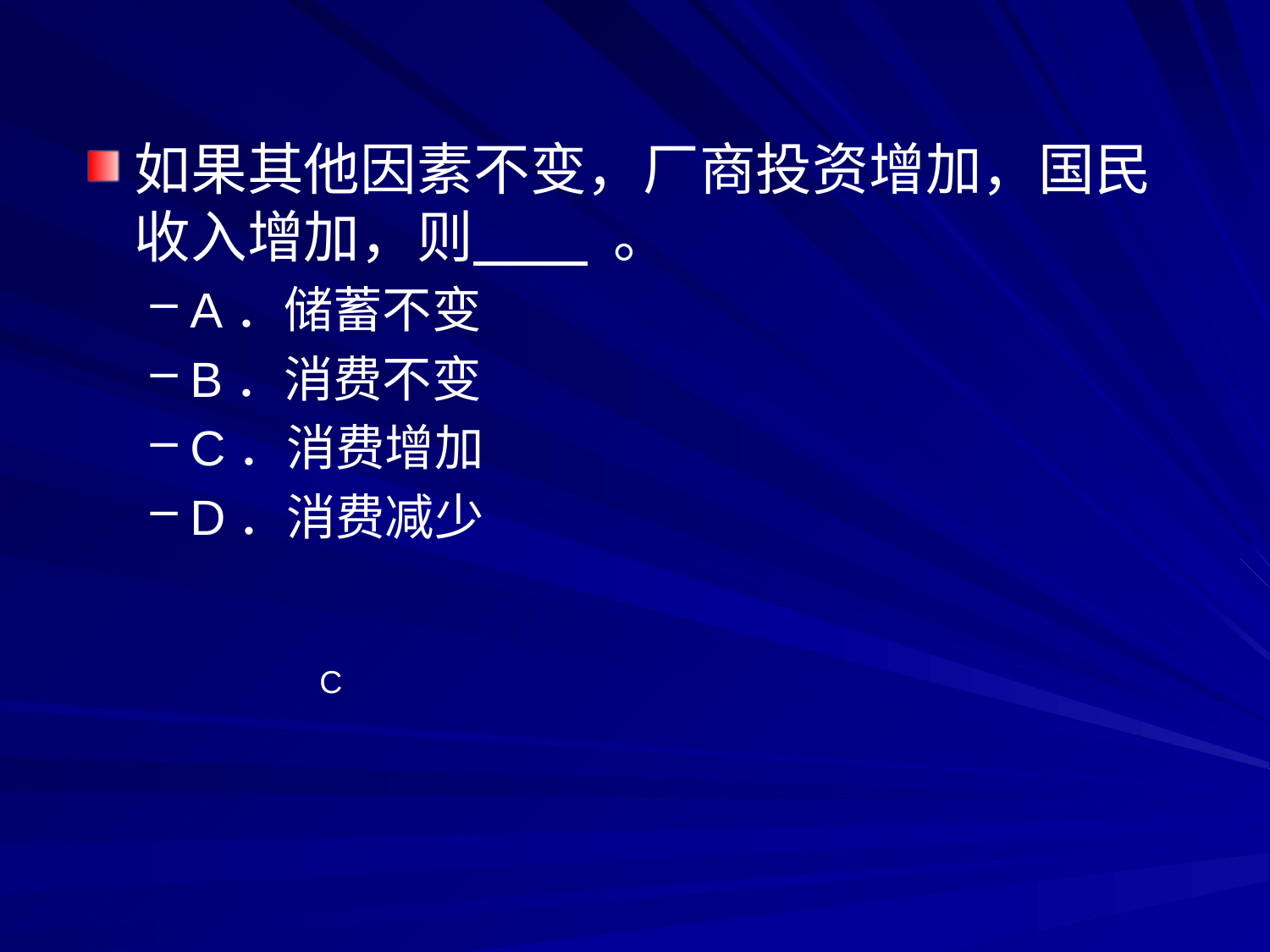

如果其他因素不变，厂商投资增加，国民收入增加，则           。
A．储蓄不变
B．消费不变
C．消费增加
D．消费减少

C